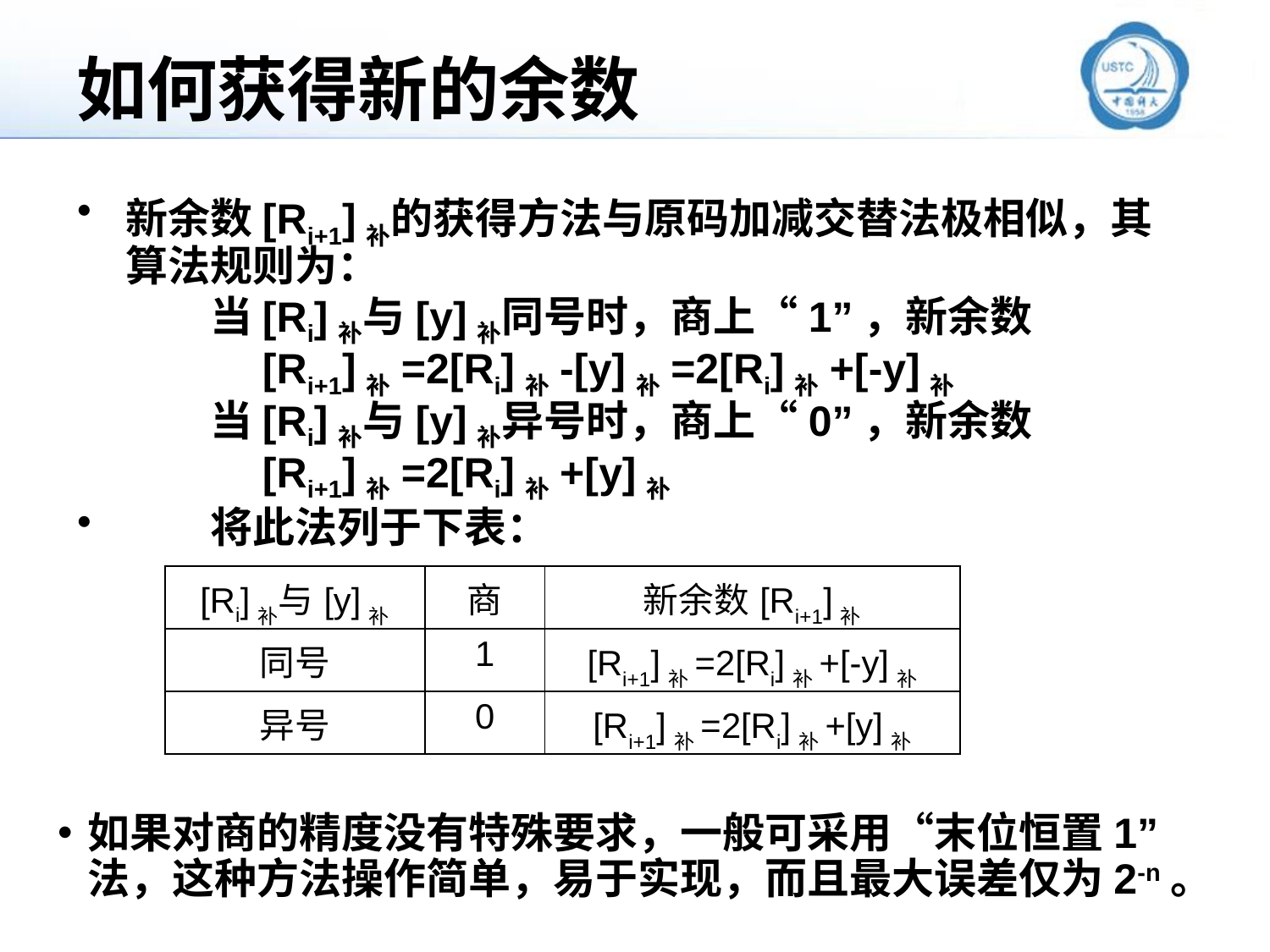

# 如何获得新的余数
新余数[Ri+1]补的获得方法与原码加减交替法极相似，其算法规则为：
　　当[Ri]补与[y]补同号时，商上“1”，新余数
　　　[Ri+1]补=2[Ri]补-[y]补=2[Ri]补+[-y]补
　　当[Ri]补与[y]补异号时，商上“0”，新余数
　　　[Ri+1]补=2[Ri]补+[y]补
　　将此法列于下表：
| [Ri]补与[y]补 | 商 | 新余数[Ri+1]补 |
| --- | --- | --- |
| 同号 | 1 | [Ri+1]补=2[Ri]补+[-y]补 |
| 异号 | 0 | [Ri+1]补=2[Ri]补+[y]补 |
如果对商的精度没有特殊要求，一般可采用“末位恒置1”法，这种方法操作简单，易于实现，而且最大误差仅为2-n。